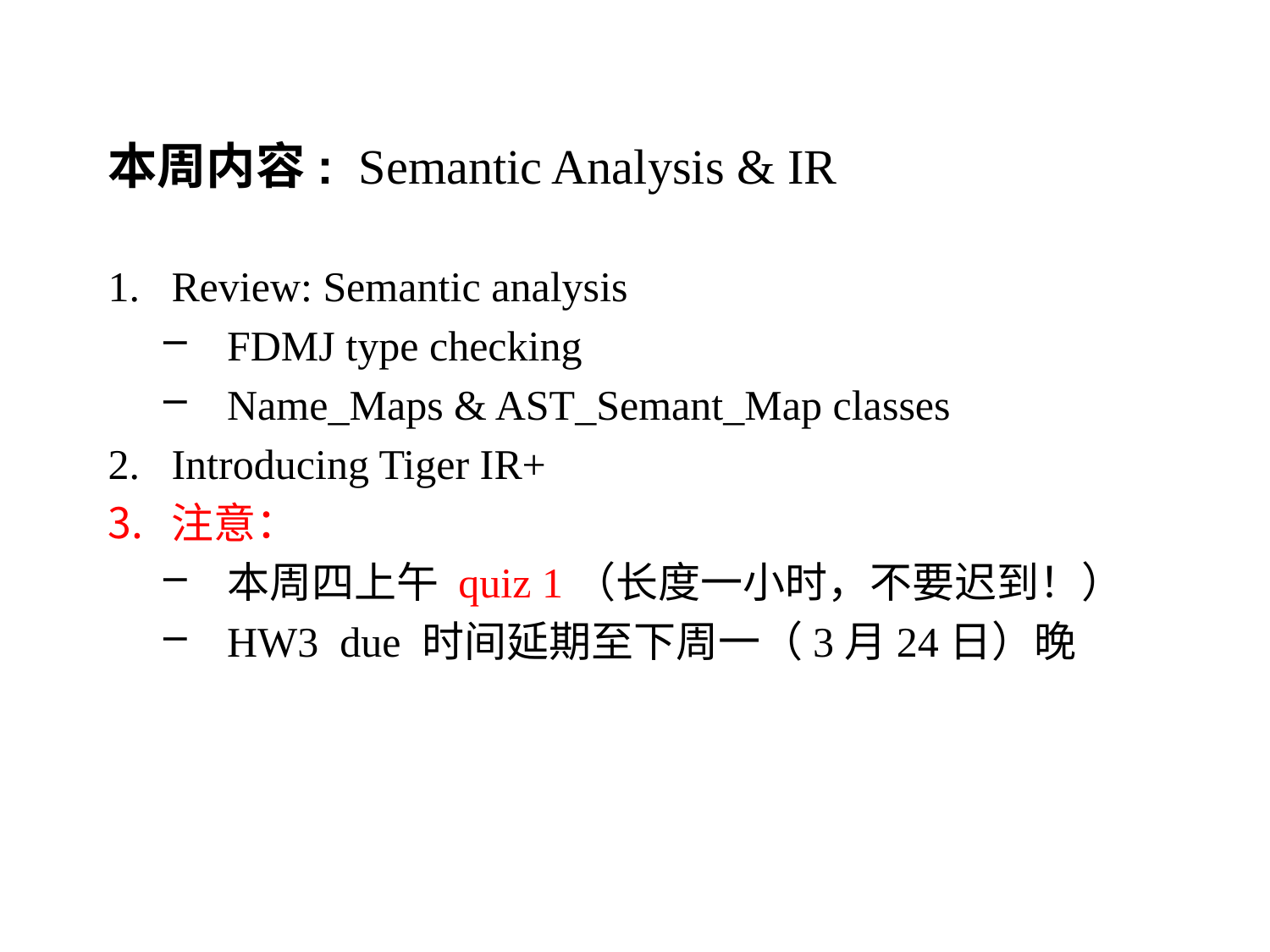

# 本周内容: Semantic Analysis & IR
Review: Semantic analysis
FDMJ type checking
Name_Maps & AST_Semant_Map classes
Introducing Tiger IR+
注意：
本周四上午 quiz 1（长度一小时，不要迟到！）
HW3  due 时间延期至下周一（3月24日）晚